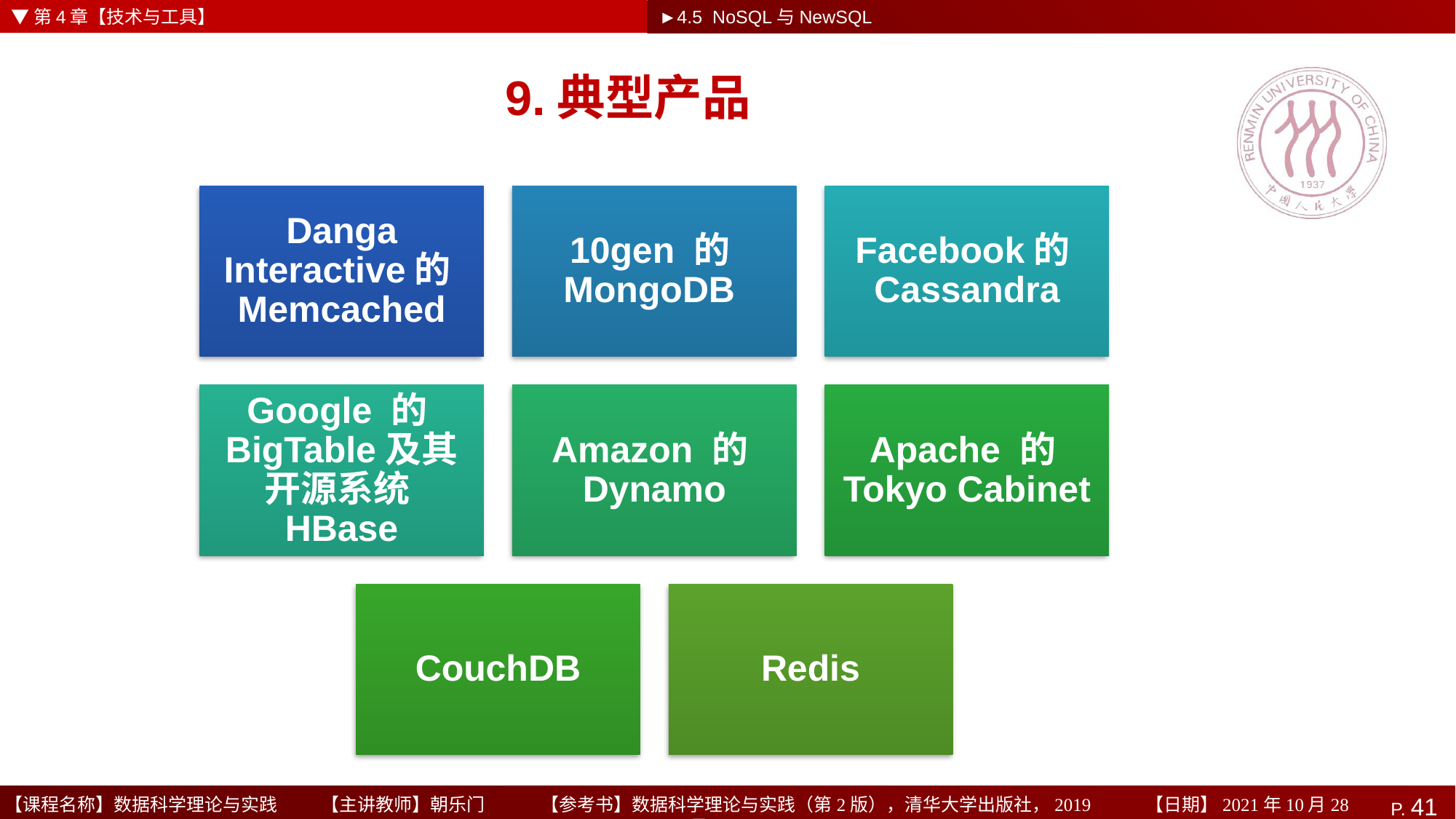

▼第4章【技术与工具】
►4.5  NoSQL与NewSQL
# 9.典型产品
Danga Interactive的Memcached
10gen 的MongoDB
Facebook的Cassandra
Google 的BigTable及其开源系统HBase
Amazon 的Dynamo
Apache 的Tokyo Cabinet
CouchDB
Redis